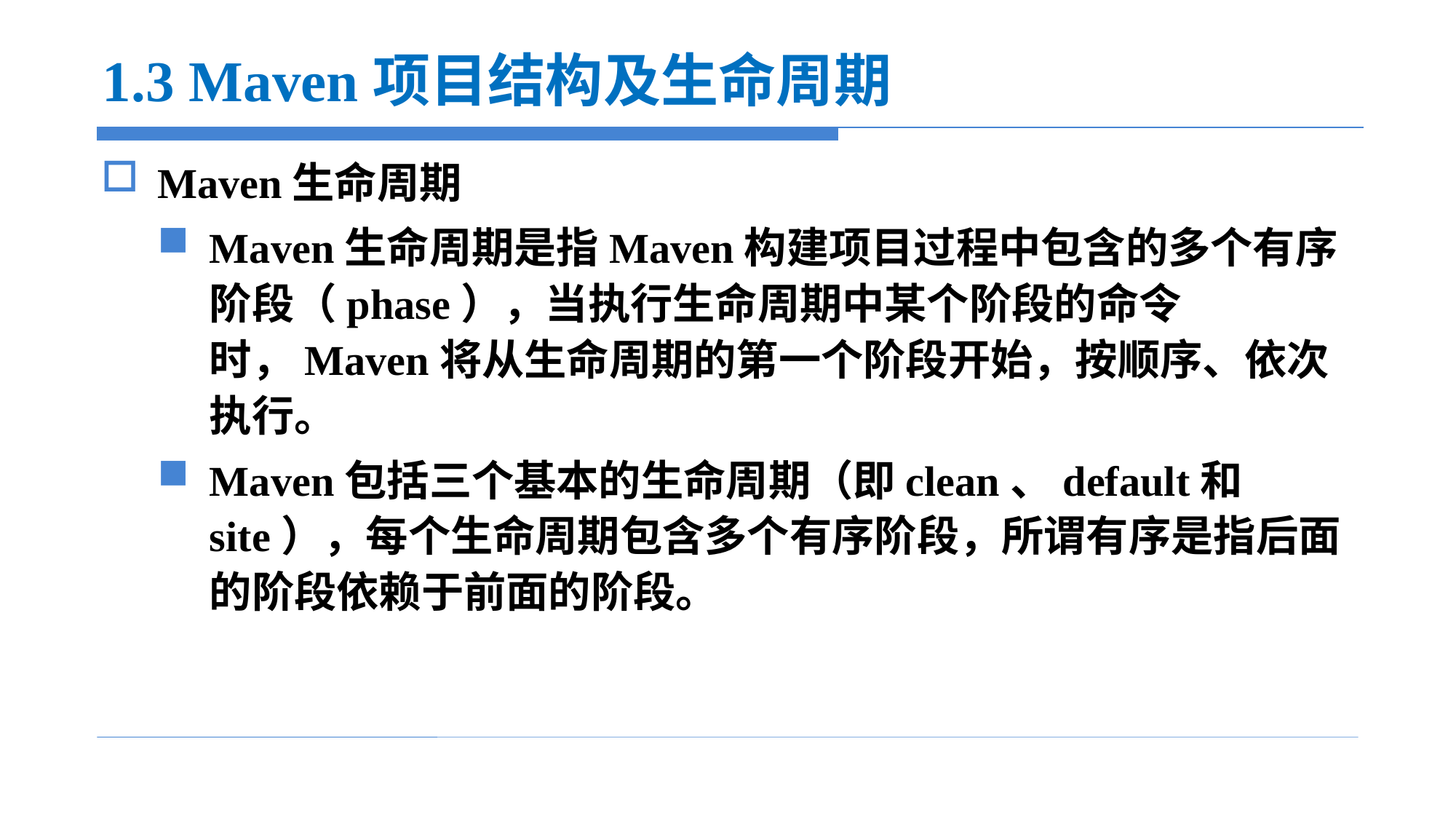

# 1.3 Maven项目结构及生命周期
Maven生命周期
Maven生命周期是指Maven构建项目过程中包含的多个有序阶段（phase），当执行生命周期中某个阶段的命令时，Maven将从生命周期的第一个阶段开始，按顺序、依次执行。
Maven包括三个基本的生命周期（即clean、default和site），每个生命周期包含多个有序阶段，所谓有序是指后面的阶段依赖于前面的阶段。
38